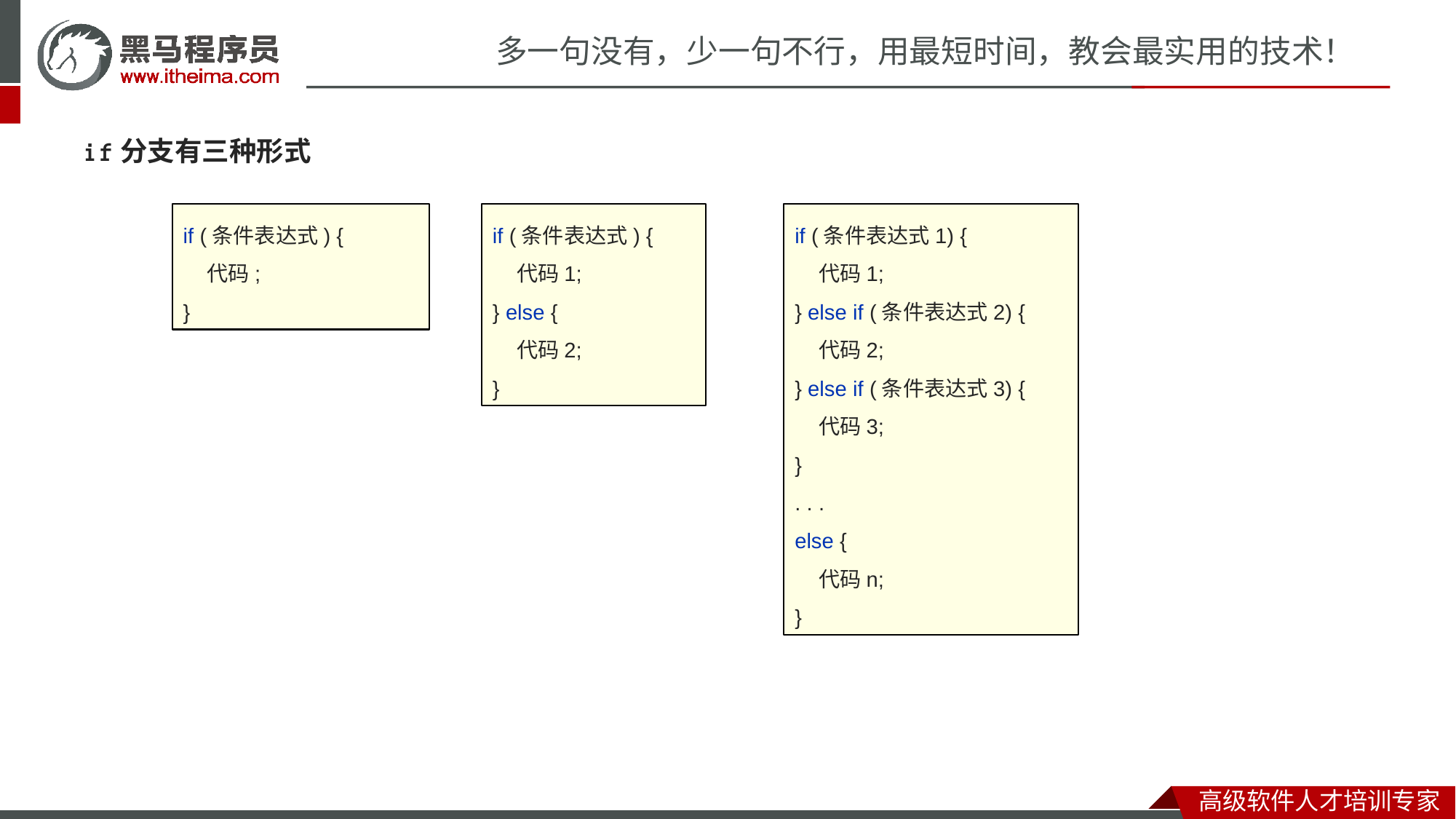

if分支有三种形式
if (条件表达式) {
    代码;
}
if (条件表达式) {
    代码1;
} else {
    代码2;
}
if (条件表达式1) {
    代码1;
} else if (条件表达式2) {
    代码2;
} else if (条件表达式3) {
    代码3;
}
. . .
else {
    代码n;
}